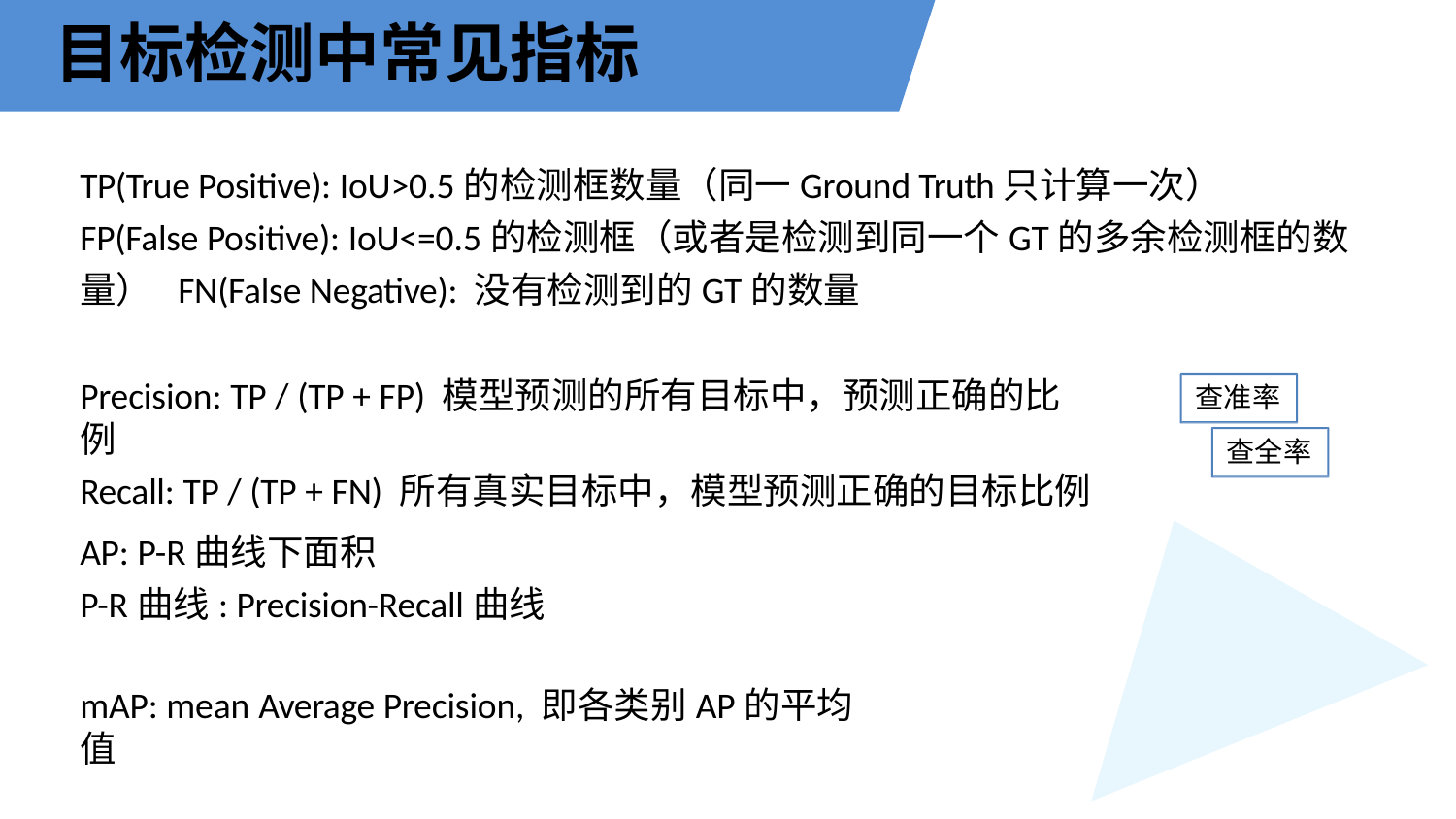

# 目标检测中常见指标
TP(True Positive): IoU>0.5的检测框数量（同一Ground Truth只计算一次）
FP(False Positive): IoU<=0.5的检测框（或者是检测到同一个GT的多余检测框的数量）  FN(False Negative): 没有检测到的GT的数量
Precision: TP / (TP + FP) 模型预测的所有目标中，预测正确的比例
Recall: TP / (TP + FN) 所有真实目标中，模型预测正确的目标比例

查准率

查全率
AP: P-R曲线下面积
P-R曲线: Precision-Recall曲线

mAP: mean Average Precision, 即各类别AP的平均值